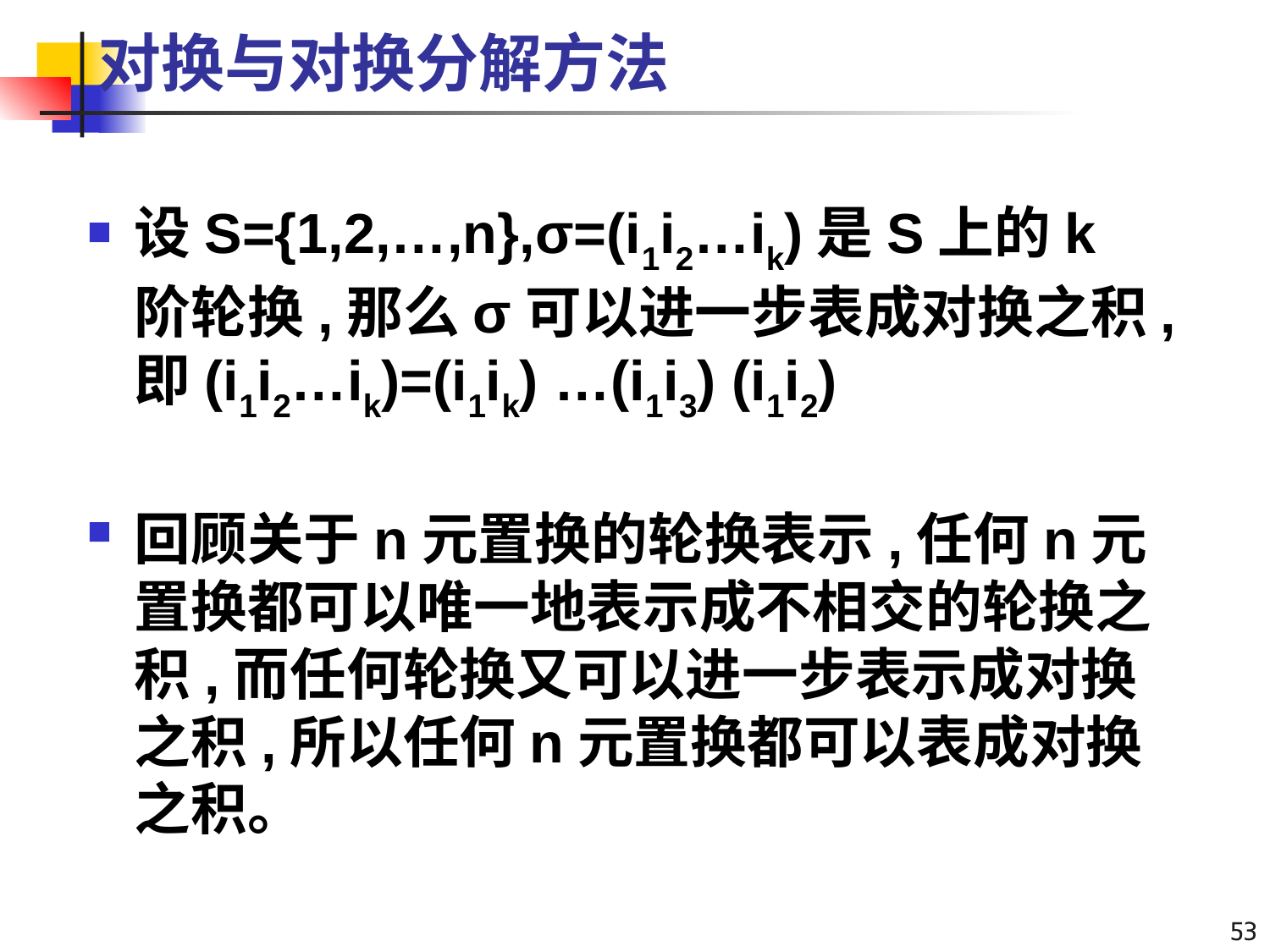

# 对换与对换分解方法
设S={1,2,…,n},σ=(i1i2…ik)是S上的k阶轮换,那么σ可以进一步表成对换之积,即(i1i2…ik)=(i1ik) …(i1i3) (i1i2)
回顾关于n元置换的轮换表示,任何n元置换都可以唯一地表示成不相交的轮换之积,而任何轮换又可以进一步表示成对换之积,所以任何n元置换都可以表成对换之积。
53